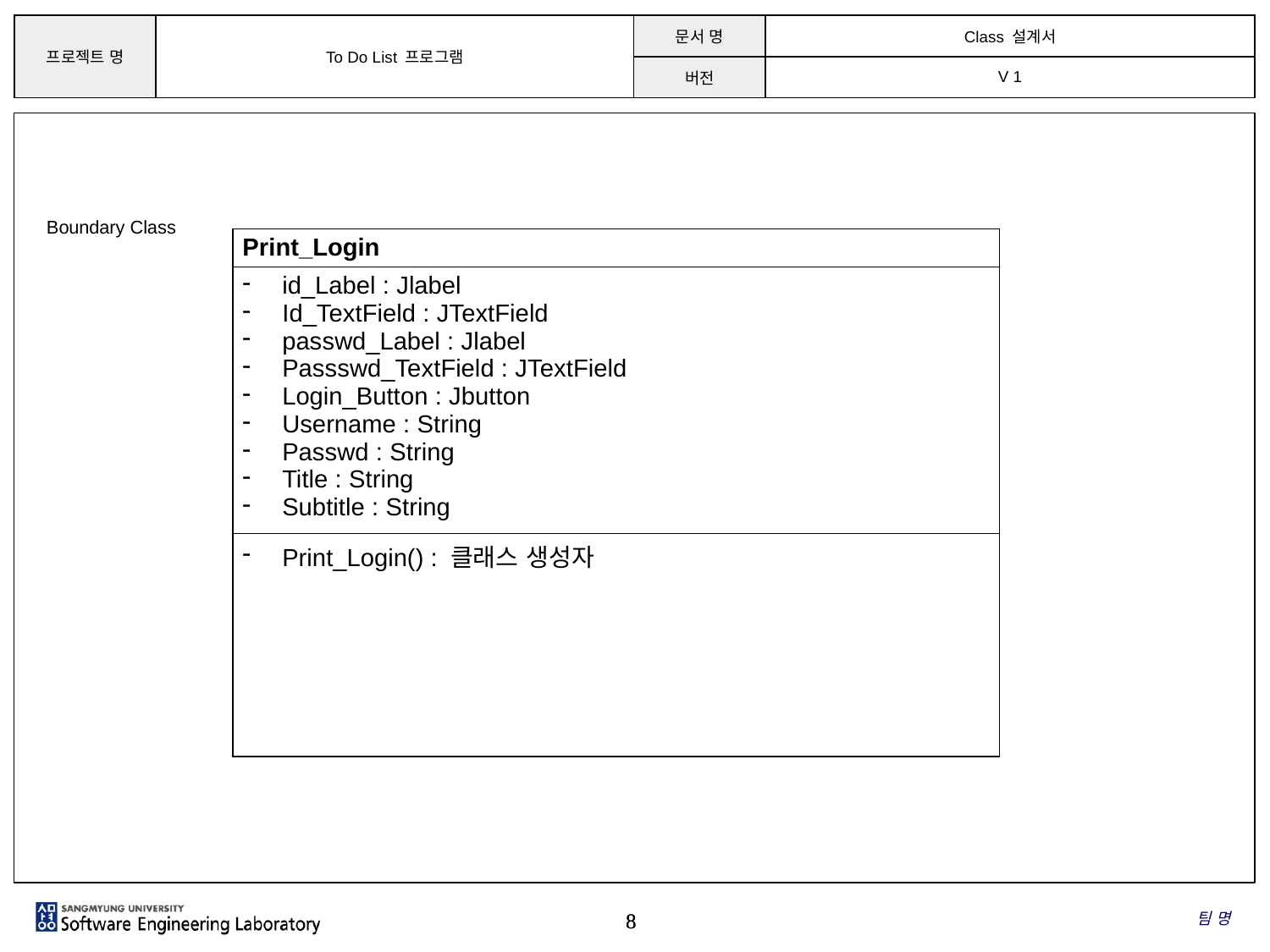

Boundary Class
| Print\_Login |
| --- |
| id\_Label : Jlabel Id\_TextField : JTextField passwd\_Label : Jlabel Passswd\_TextField : JTextField Login\_Button : Jbutton Username : String Passwd : String Title : String Subtitle : String |
| Print\_Login() : 클래스 생성자 |
팀 명